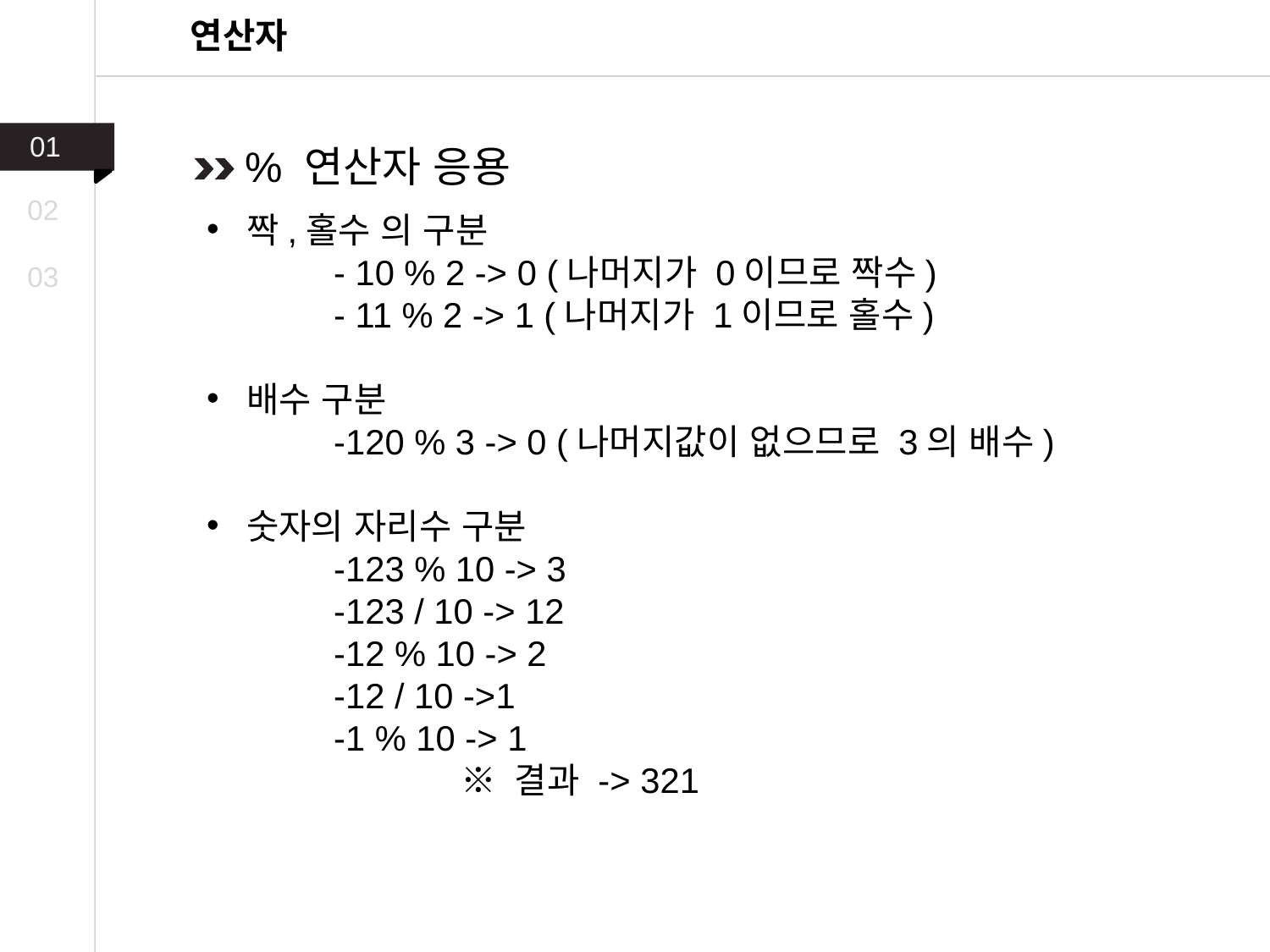

연산자
01

   % 연산자 응용

02
짝,홀수 의 구분
	- 10 % 2 -> 0 (나머지가 0이므로 짝수)
	- 11 % 2 -> 1 (나머지가 1이므로 홀수)

배수 구분
	-120 % 3 -> 0 (나머지값이 없으므로 3의 배수)

숫자의 자리수 구분
	-123 % 10 -> 3
	-123 / 10 -> 12
	-12 % 10 -> 2
	-12 / 10 ->1
	-1 % 10 -> 1
		※ 결과 -> 321
03